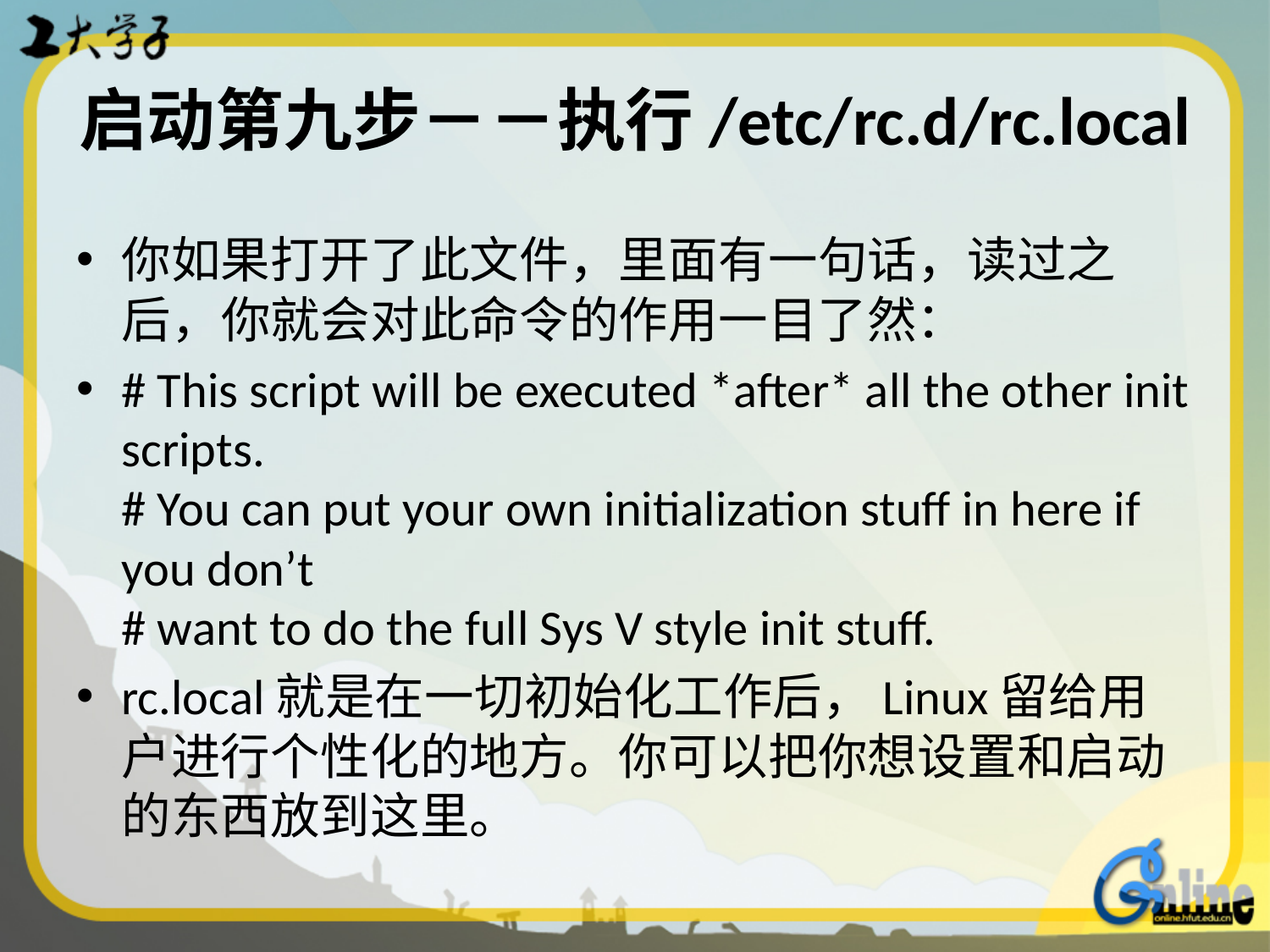

# 启动第九步－－执行/etc/rc.d/rc.local
你如果打开了此文件，里面有一句话，读过之后，你就会对此命令的作用一目了然：
# This script will be executed *after* all the other init scripts. # You can put your own initialization stuff in here if you don’t # want to do the full Sys V style init stuff.
rc.local就是在一切初始化工作后，Linux留给用户进行个性化的地方。你可以把你想设置和启动的东西放到这里。